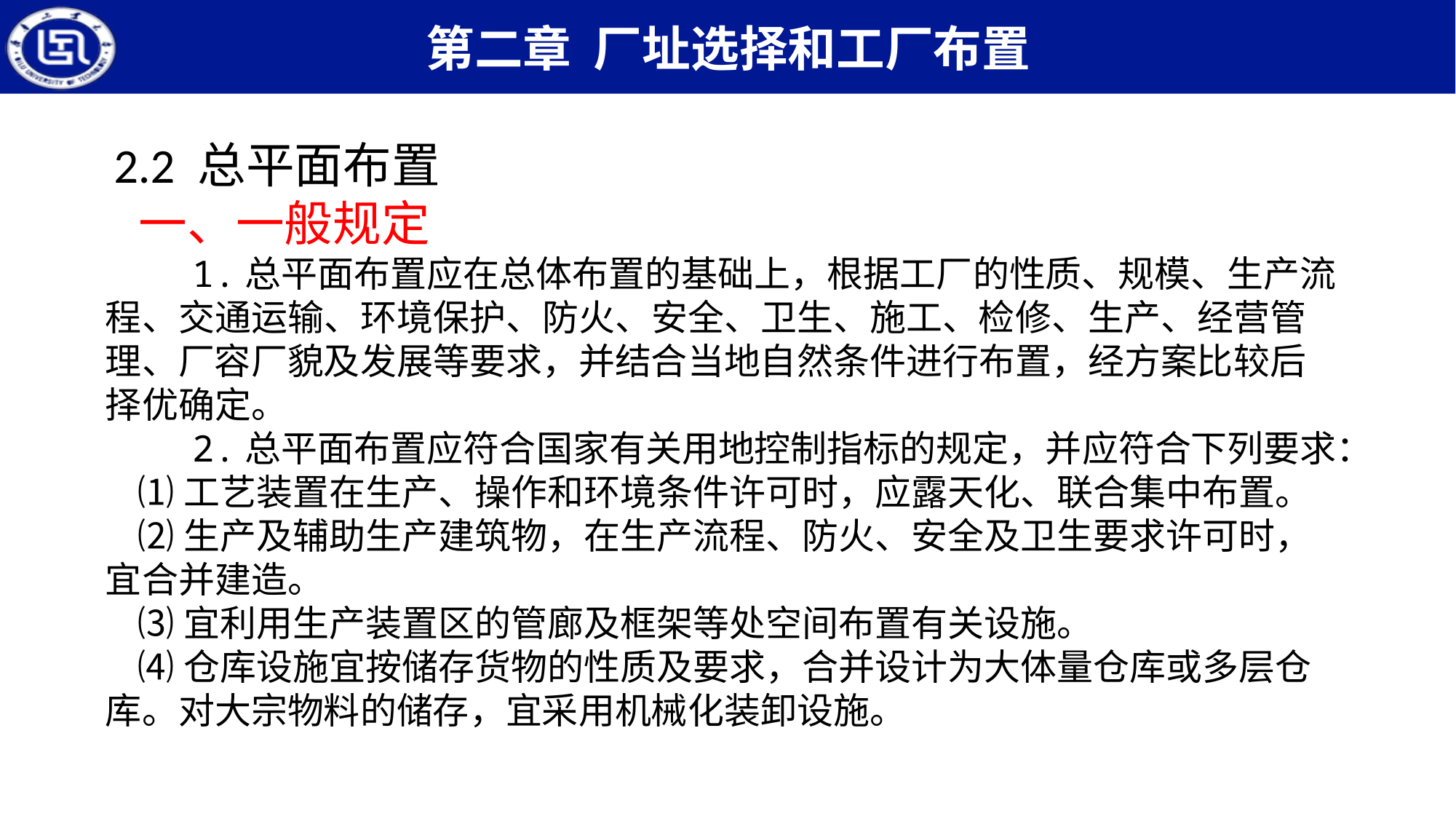

2.2 总平面布置
  一、一般规定
    1.总平面布置应在总体布置的基础上，根据工厂的性质、规模、生产流程、交通运输、环境保护、防火、安全、卫生、施工、检修、生产、经营管理、厂容厂貌及发展等要求，并结合当地自然条件进行布置，经方案比较后择优确定。
    2.总平面布置应符合国家有关用地控制指标的规定，并应符合下列要求：
    ⑴工艺装置在生产、操作和环境条件许可时，应露天化、联合集中布置。
    ⑵生产及辅助生产建筑物，在生产流程、防火、安全及卫生要求许可时，宜合并建造。
    ⑶宜利用生产装置区的管廊及框架等处空间布置有关设施。
    ⑷仓库设施宜按储存货物的性质及要求，合并设计为大体量仓库或多层仓库。对大宗物料的储存，宜采用机械化装卸设施。